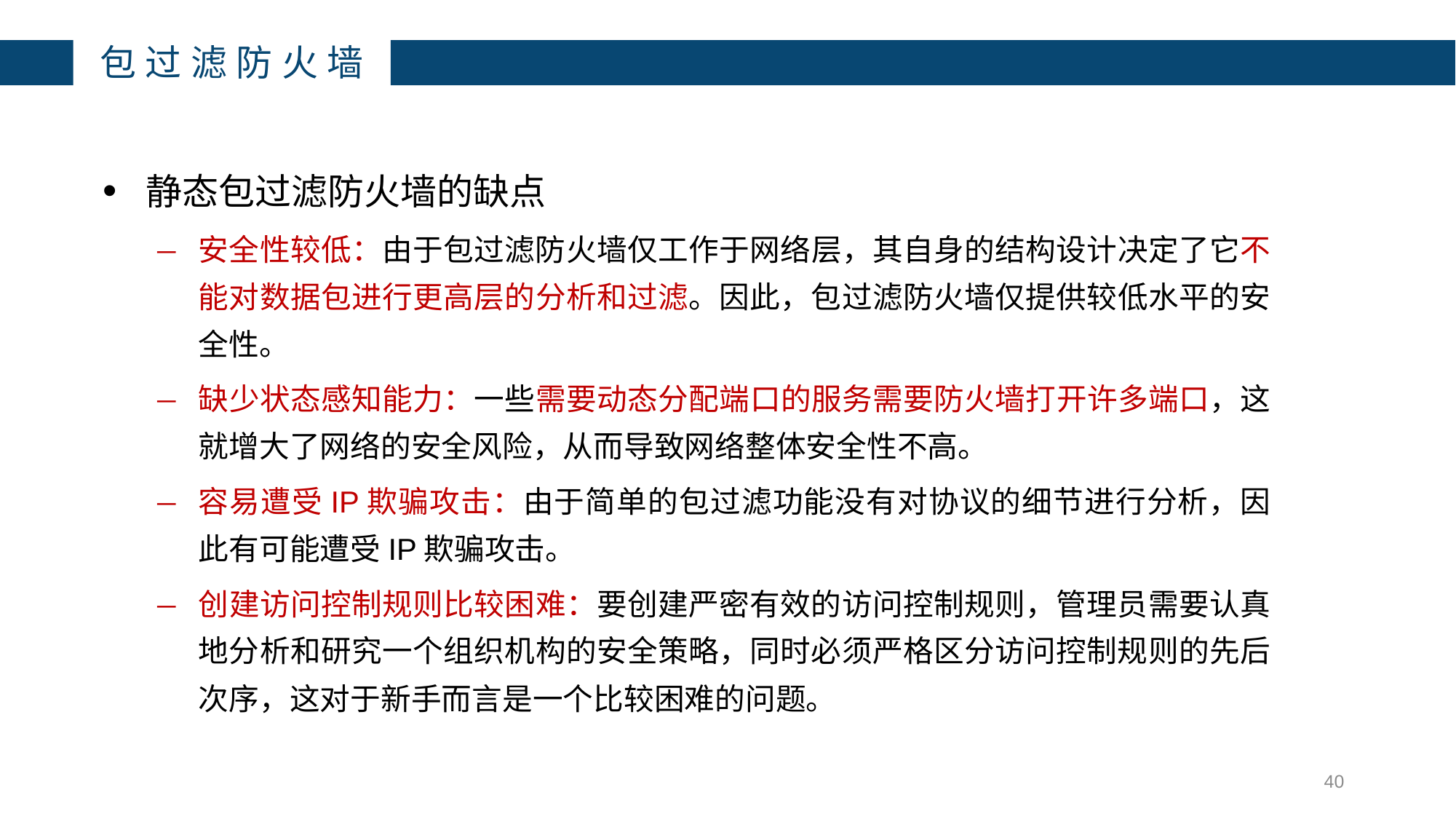

包过滤防火墙

静态包过滤防火墙的缺点
安全性较低：由于包过滤防火墙仅工作于网络层，其自身的结构设计决定了它不能对数据包进行更高层的分析和过滤。因此，包过滤防火墙仅提供较低水平的安全性。
缺少状态感知能力：一些需要动态分配端口的服务需要防火墙打开许多端口，这就增大了网络的安全风险，从而导致网络整体安全性不高。
容易遭受IP欺骗攻击：由于简单的包过滤功能没有对协议的细节进行分析，因此有可能遭受IP欺骗攻击。
创建访问控制规则比较困难：要创建严密有效的访问控制规则，管理员需要认真地分析和研究一个组织机构的安全策略，同时必须严格区分访问控制规则的先后次序，这对于新手而言是一个比较困难的问题。
40